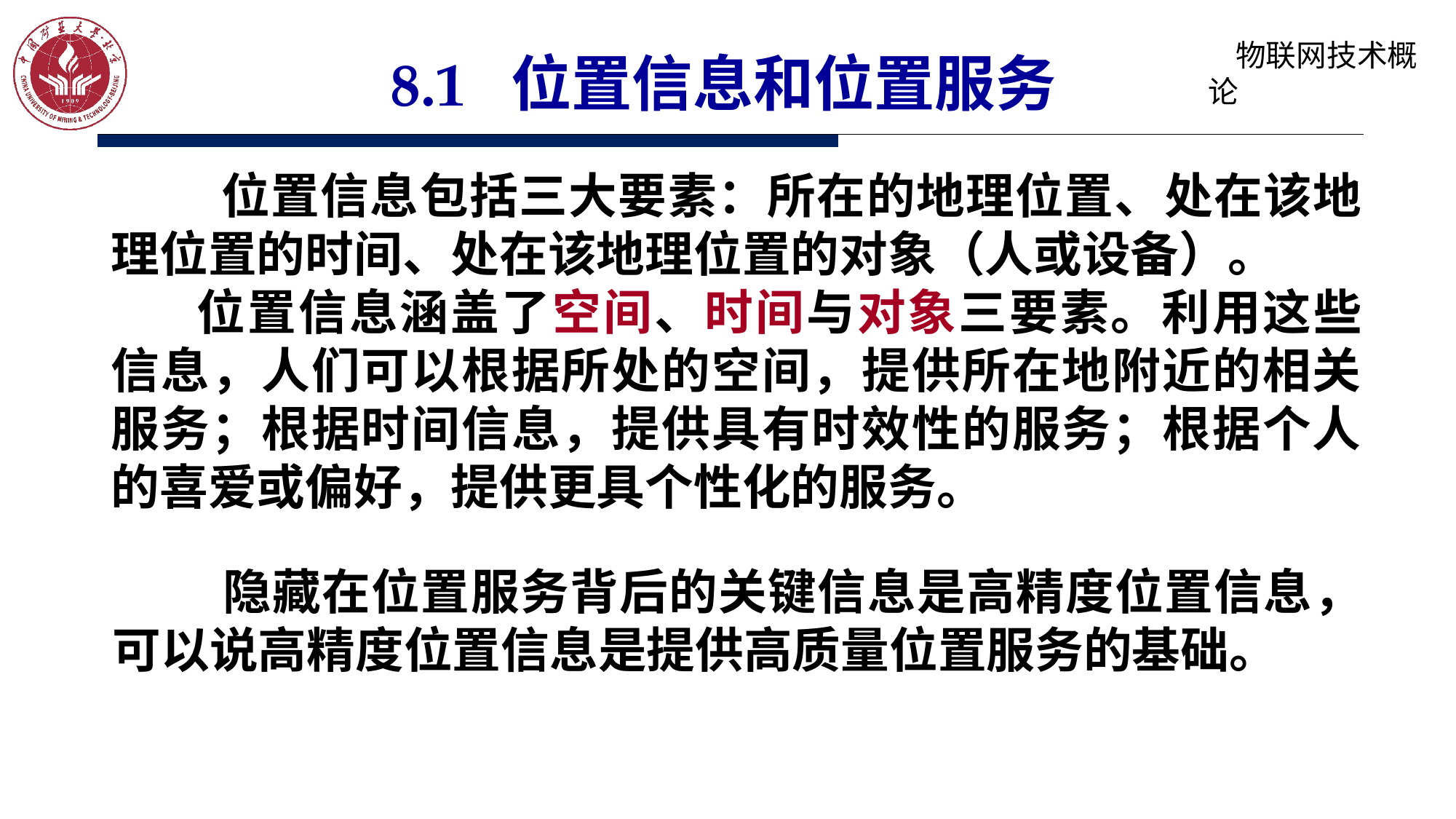

# 8.1  位置信息和位置服务
	位置信息包括三大要素：所在的地理位置、处在该地理位置的时间、处在该地理位置的对象（人或设备）。
位置信息涵盖了空间、时间与对象三要素。利用这些信息，人们可以根据所处的空间，提供所在地附近的相关服务；根据时间信息，提供具有时效性的服务；根据个人的喜爱或偏好，提供更具个性化的服务。

	隐藏在位置服务背后的关键信息是高精度位置信息，可以说高精度位置信息是提供高质量位置服务的基础。